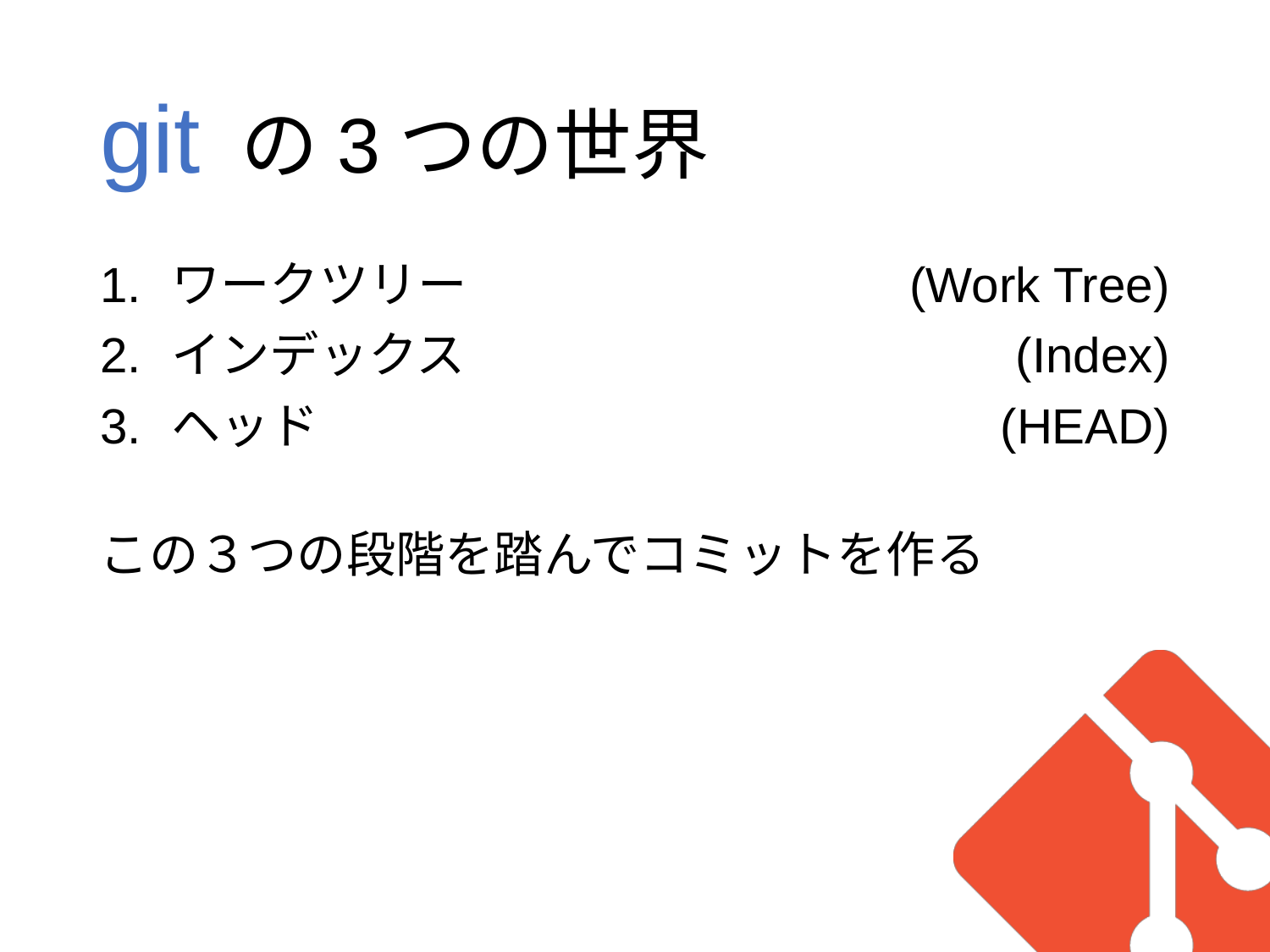

# git の3つの世界
ワークツリー
インデックス
ヘッド
(Work Tree)
(Index)
(HEAD)
この３つの段階を踏んでコミットを作る